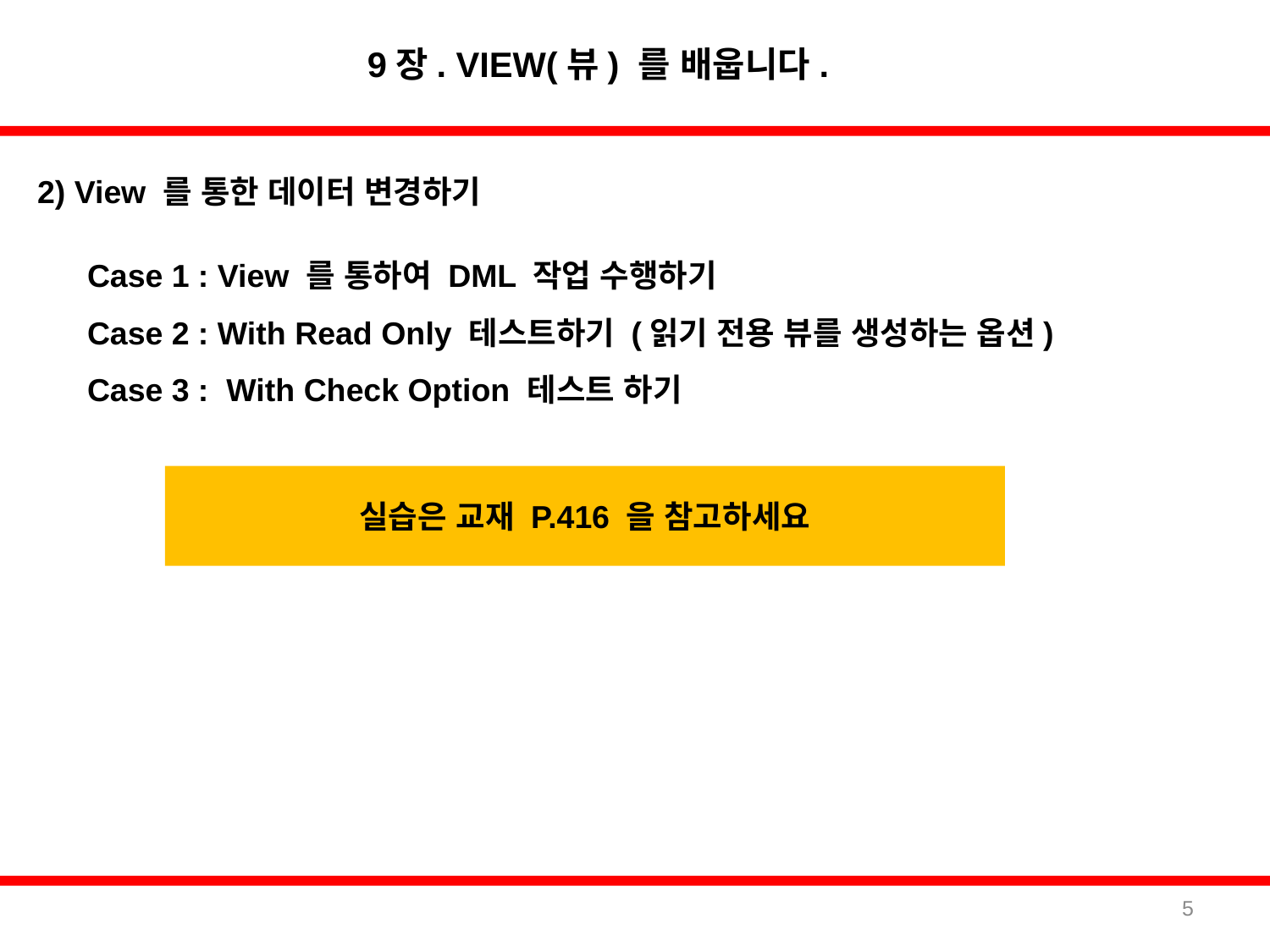

9장. VIEW(뷰) 를 배웁니다.

2) View 를 통한 데이터 변경하기
Case 1 : View 를 통하여 DML 작업 수행하기
Case 2 : With Read Only 테스트하기 (읽기 전용 뷰를 생성하는 옵션)
Case 3 :  With Check Option 테스트 하기

실습은 교재 P.416 을 참고하세요

5